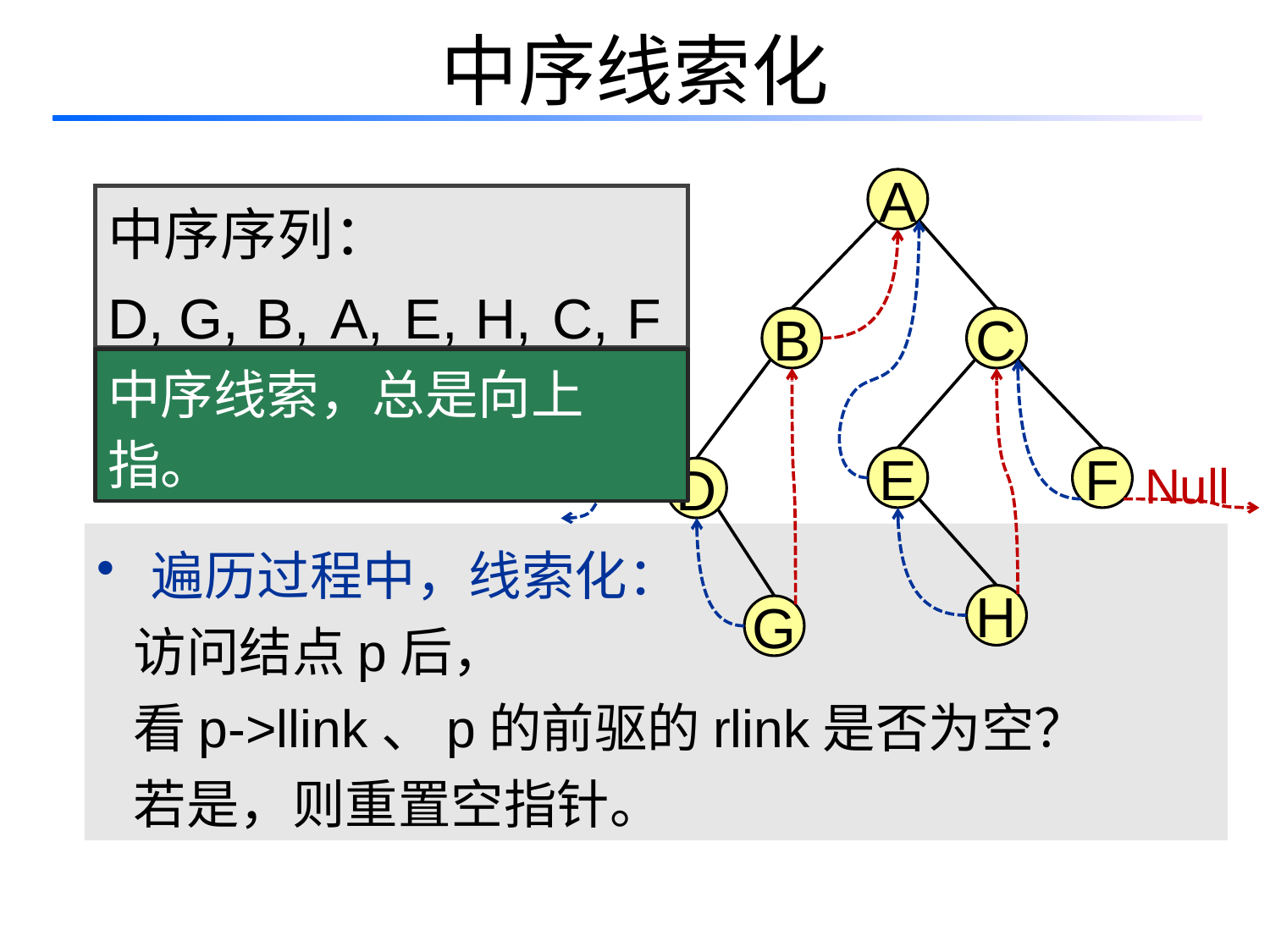

# 中序线索化

A
中序序列：

D,
G,
B,
A,
E,
H,
C,
F
B
C
中序线索，总是向上指。
Null
Null
E
F
D
 遍历过程中，线索化：
  访问结点p后，
  看p->llink、p的前驱的rlink是否为空？
  若是，则重置空指针。
H
G